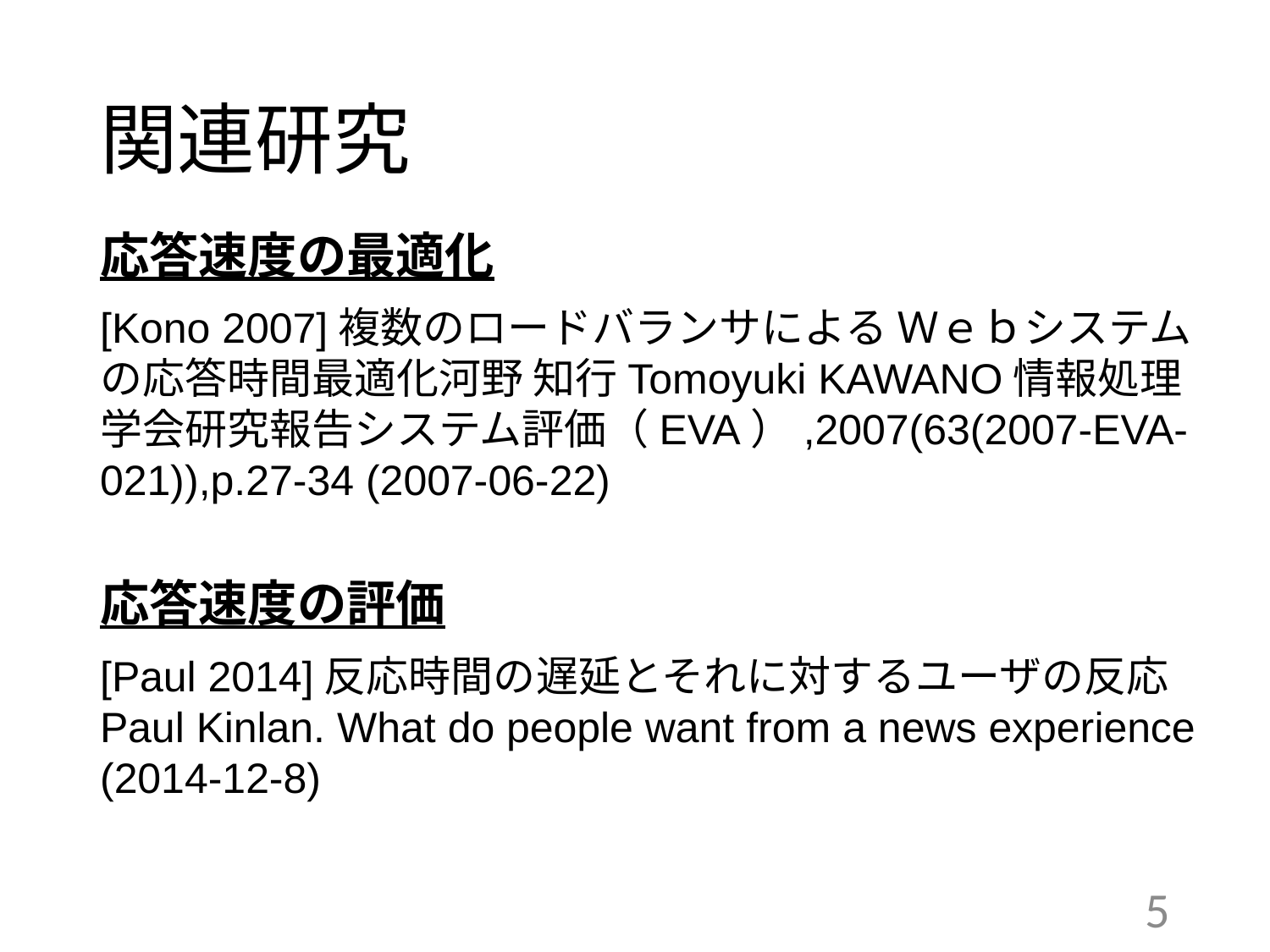

# 関連研究
応答速度の最適化
[Kono 2007]複数のロードバランサによる Ｗｅｂシステムの応答時間最適化河野 知行Tomoyuki KAWANO情報処理学会研究報告システム評価（EVA）,2007(63(2007-EVA-021)),p.27-34 (2007-06-22)
応答速度の評価
[Paul 2014]反応時間の遅延とそれに対するユーザの反応
Paul Kinlan. What do people want from a news experience (2014-12-8)
5